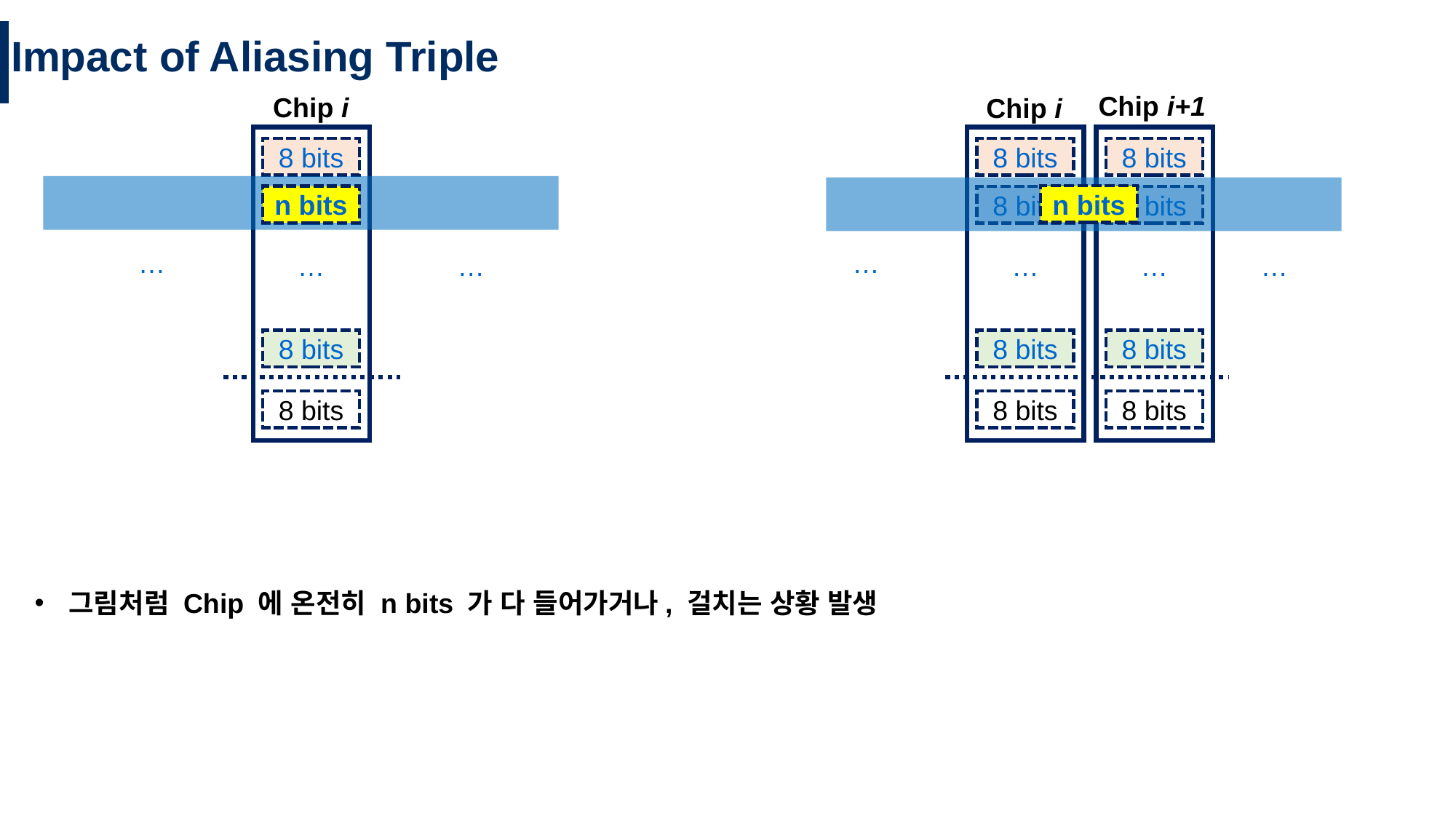

# Impact of Aliasing Triple
Chip i+1

8 bits
8 bits
…
8 bits
8 bits
Chip i

8 bits
8 bits
…
8 bits
8 bits
Chip i

8 bits
8 bits
…
8 bits
8 bits

n bits
n bits
…
…
…
…
그림처럼 Chip 에 온전히 n bits 가 다 들어가거나, 걸치는 상황 발생